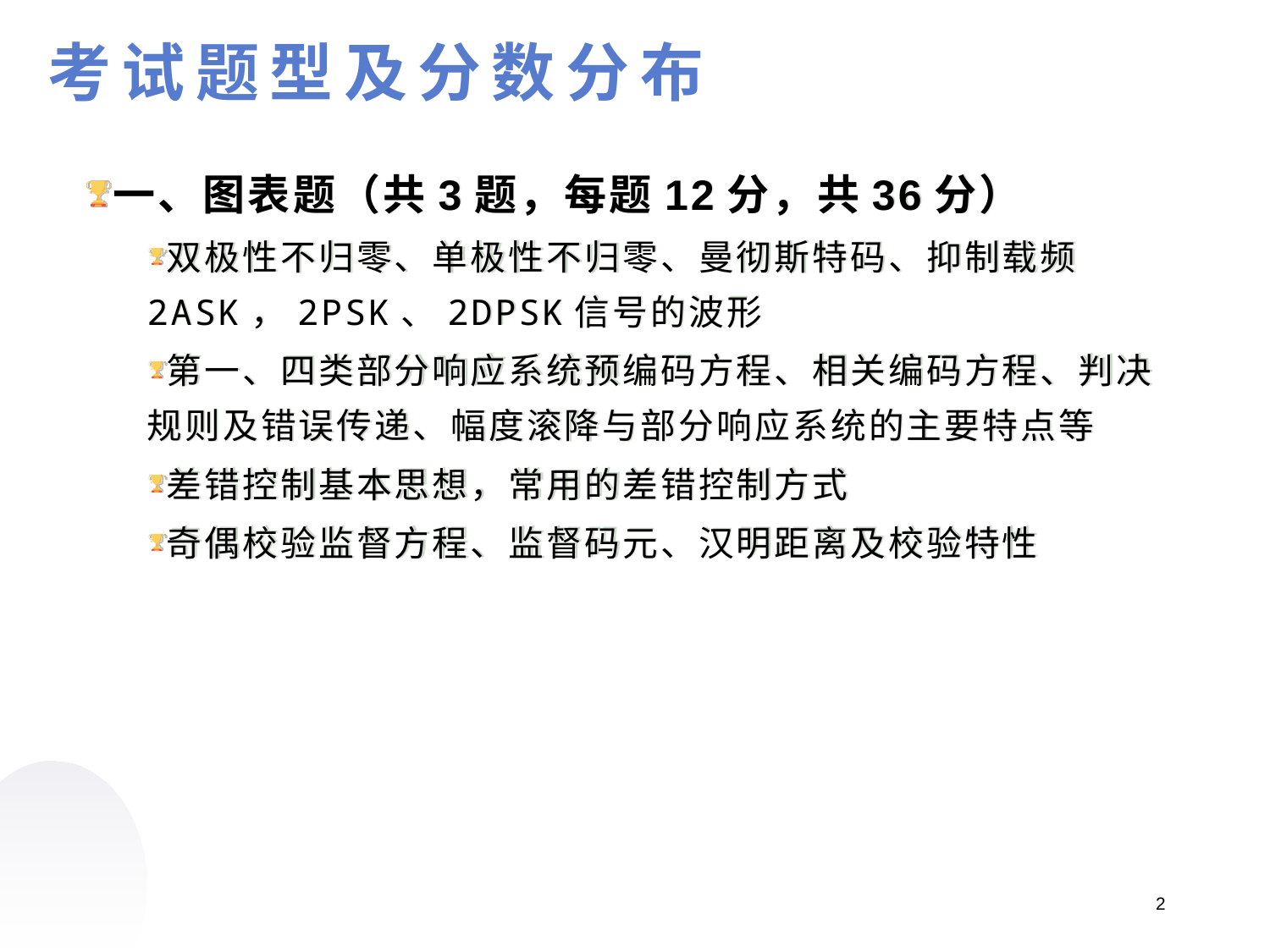

考试题型及分数分布
一、图表题（共3题，每题12分，共36分）
双极性不归零、单极性不归零、曼彻斯特码、抑制载频2ASK，2PSK、2DPSK信号的波形
第一、四类部分响应系统预编码方程、相关编码方程、判决规则及错误传递、幅度滚降与部分响应系统的主要特点等
差错控制基本思想，常用的差错控制方式
奇偶校验监督方程、监督码元、汉明距离及校验特性

2